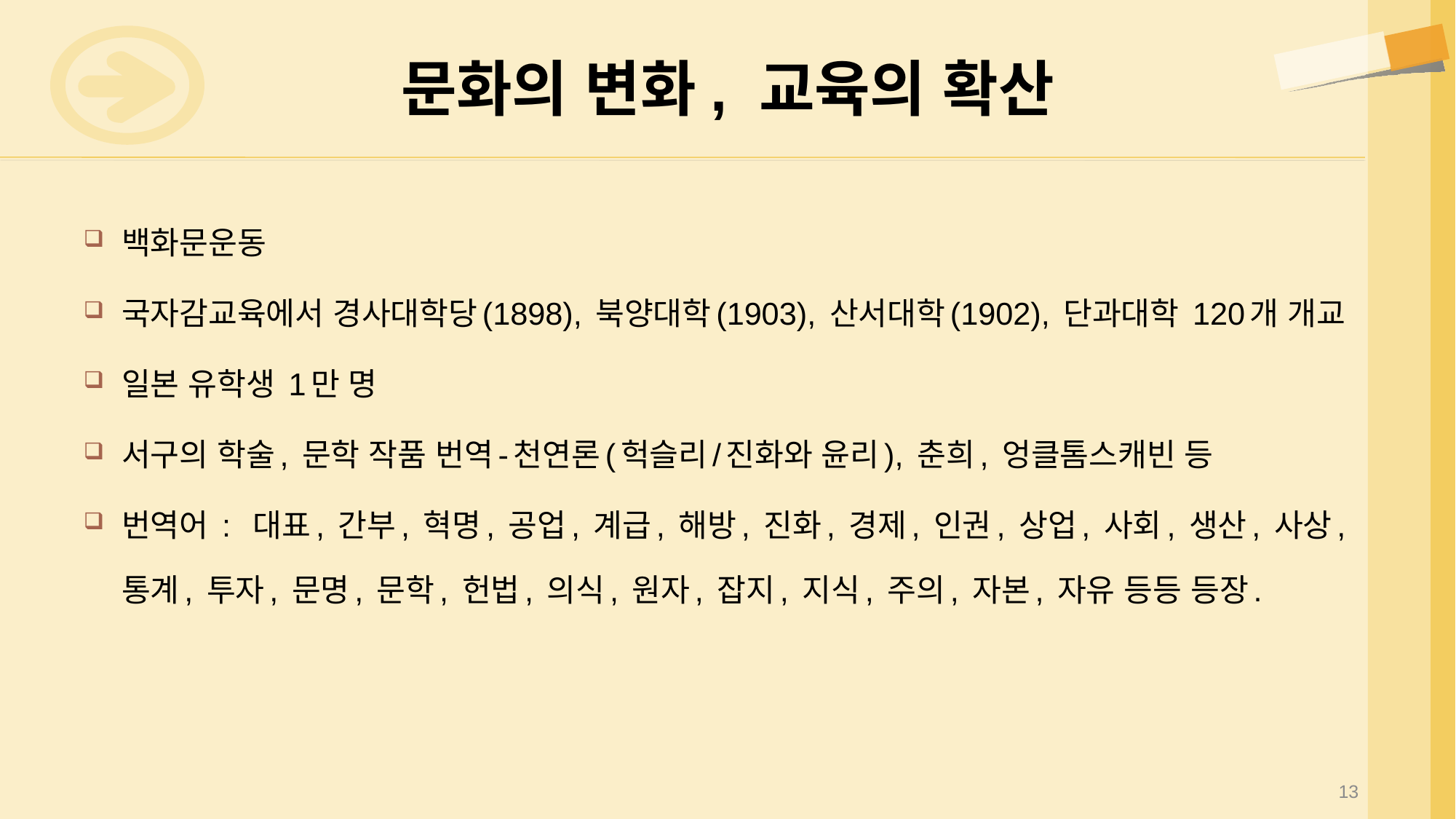

# 문화의 변화, 교육의 확산
백화문운동
국자감교육에서 경사대학당(1898), 북양대학(1903), 산서대학(1902), 단과대학 120개 개교
일본 유학생 1만 명
서구의 학술, 문학 작품 번역-천연론(헉슬리/진화와 윤리), 춘희, 엉클톰스캐빈 등
번역어 :  대표, 간부, 혁명, 공업, 계급, 해방, 진화, 경제, 인권, 상업, 사회, 생산, 사상, 통계, 투자, 문명, 문학, 헌법, 의식, 원자, 잡지, 지식, 주의, 자본, 자유 등등 등장.

13